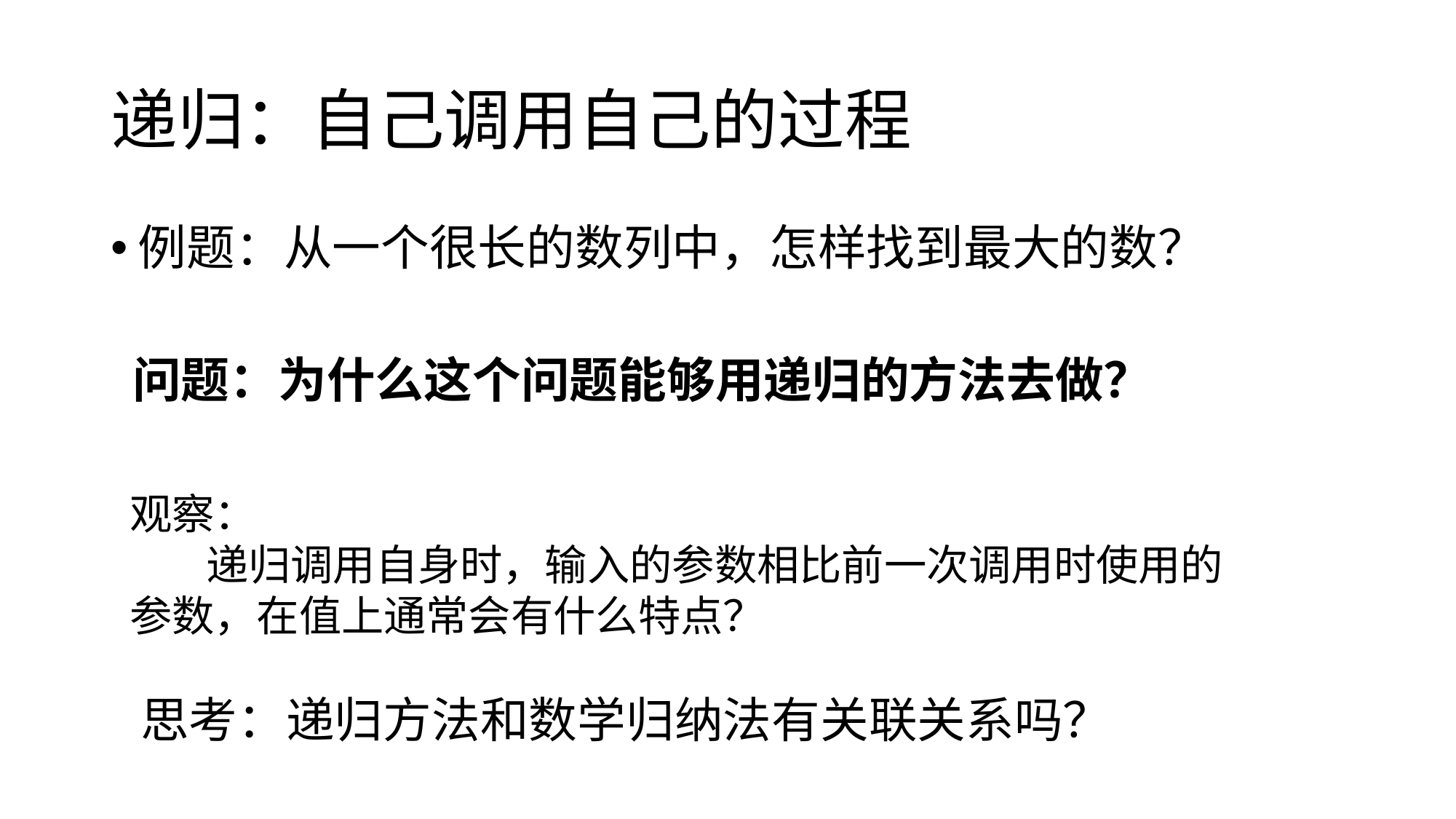

# 递归：自己调用自己的过程
例题：从一个很长的数列中，怎样找到最大的数？

问题：为什么这个问题能够用递归的方法去做？
观察：
       递归调用自身时，输入的参数相比前一次调用时使用的参数，在值上通常会有什么特点？
思考：递归方法和数学归纳法有关联关系吗？